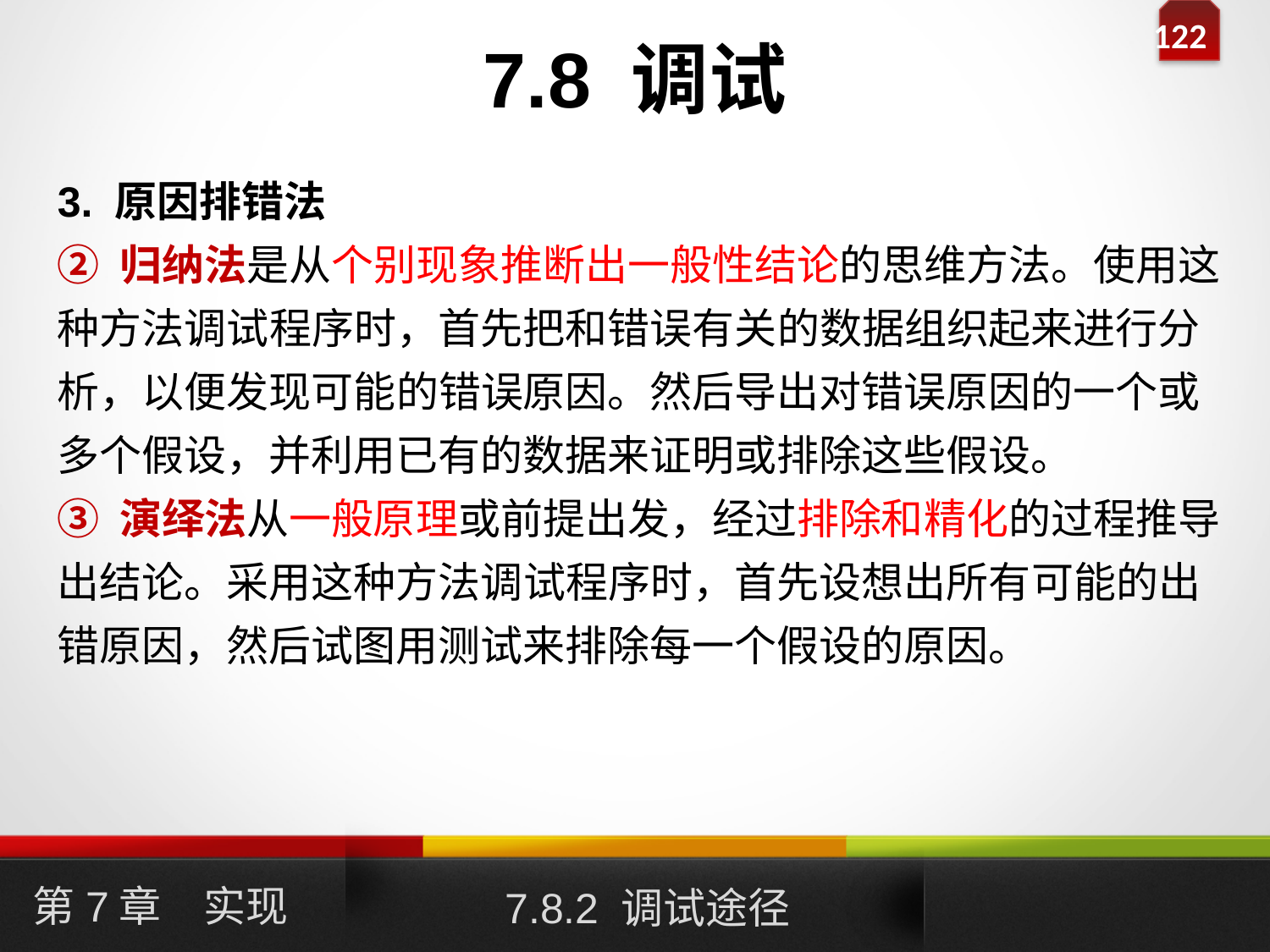

# 7.8 调试
3. 原因排错法
② 归纳法是从个别现象推断出一般性结论的思维方法。使用这种方法调试程序时，首先把和错误有关的数据组织起来进行分析，以便发现可能的错误原因。然后导出对错误原因的一个或多个假设，并利用已有的数据来证明或排除这些假设。
③ 演绎法从一般原理或前提出发，经过排除和精化的过程推导出结论。采用这种方法调试程序时，首先设想出所有可能的出错原因，然后试图用测试来排除每一个假设的原因。
第7章　实现
7.8.2 调试途径